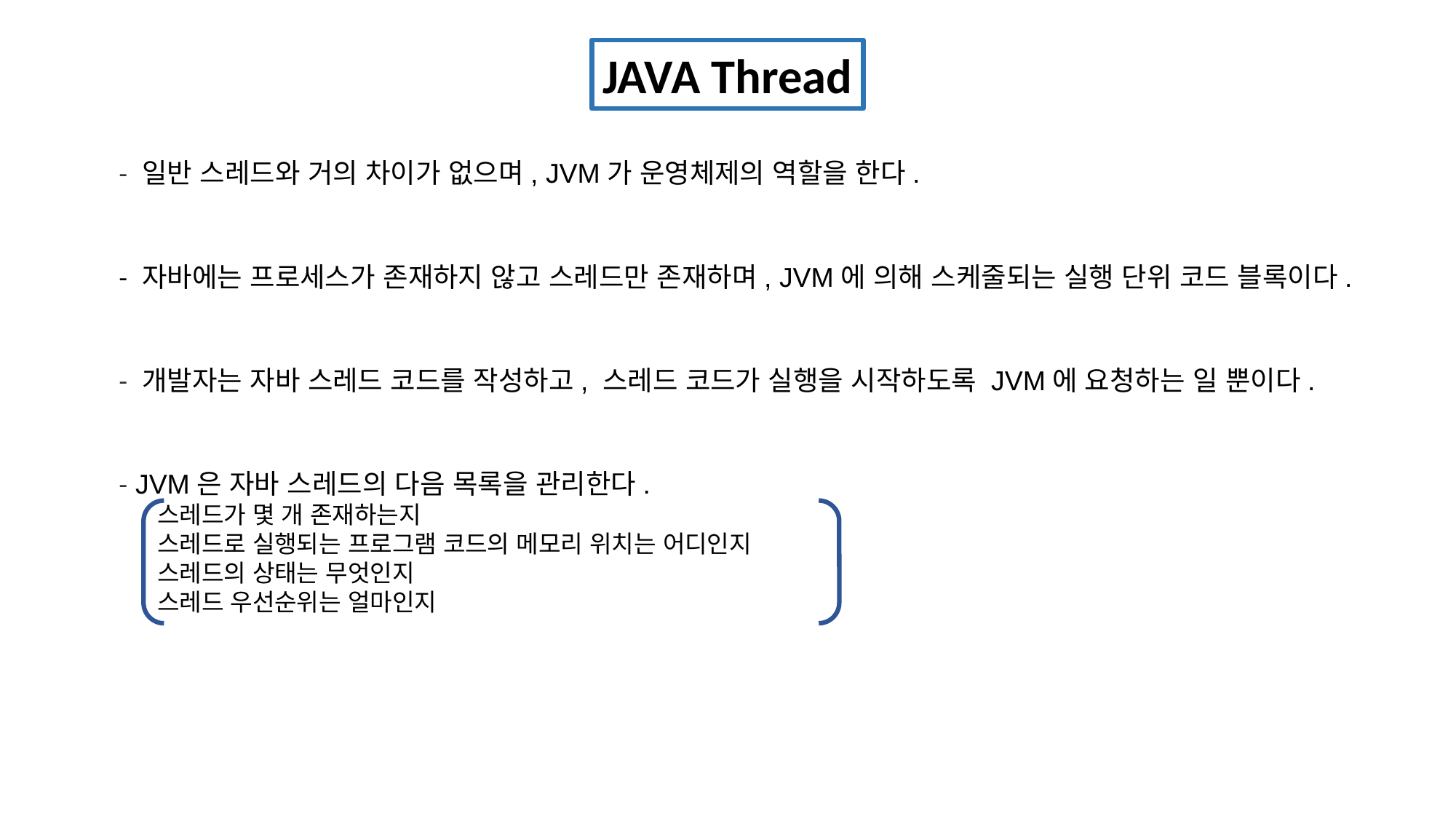

JAVA Thread
 - 일반 스레드와 거의 차이가 없으며, JVM가 운영체제의 역할을 한다.
 - 자바에는 프로세스가 존재하지 않고 스레드만 존재하며, JVM에 의해 스케줄되는 실행 단위 코드 블록이다.
 - 개발자는 자바 스레드 코드를 작성하고, 스레드 코드가 실행을 시작하도록 JVM에 요청하는 일 뿐이다.
 - JVM은 자바 스레드의 다음 목록을 관리한다.
      스레드가 몇 개 존재하는지
      스레드로 실행되는 프로그램 코드의 메모리 위치는 어디인지
      스레드의 상태는 무엇인지
      스레드 우선순위는 얼마인지